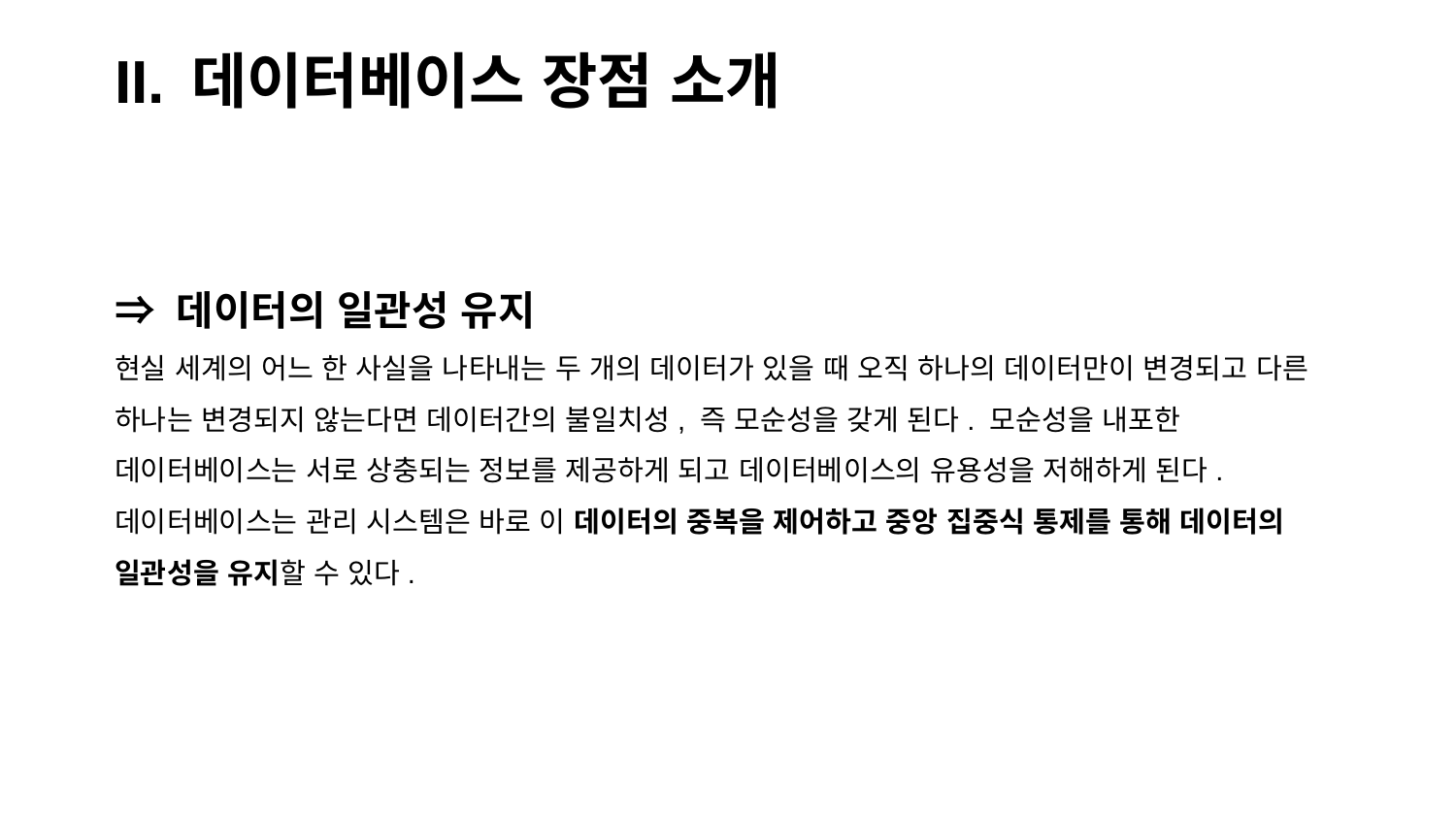

# II. 데이터베이스 장점 소개
⇒ 데이터의 일관성 유지
현실 세계의 어느 한 사실을 나타내는 두 개의 데이터가 있을 때 오직 하나의 데이터만이 변경되고 다른 하나는 변경되지 않는다면 데이터간의 불일치성, 즉 모순성을 갖게 된다. 모순성을 내포한 데이터베이스는 서로 상충되는 정보를 제공하게 되고 데이터베이스의 유용성을 저해하게 된다. 데이터베이스는 관리 시스템은 바로 이 데이터의 중복을 제어하고 중앙 집중식 통제를 통해 데이터의 일관성을 유지할 수 있다.